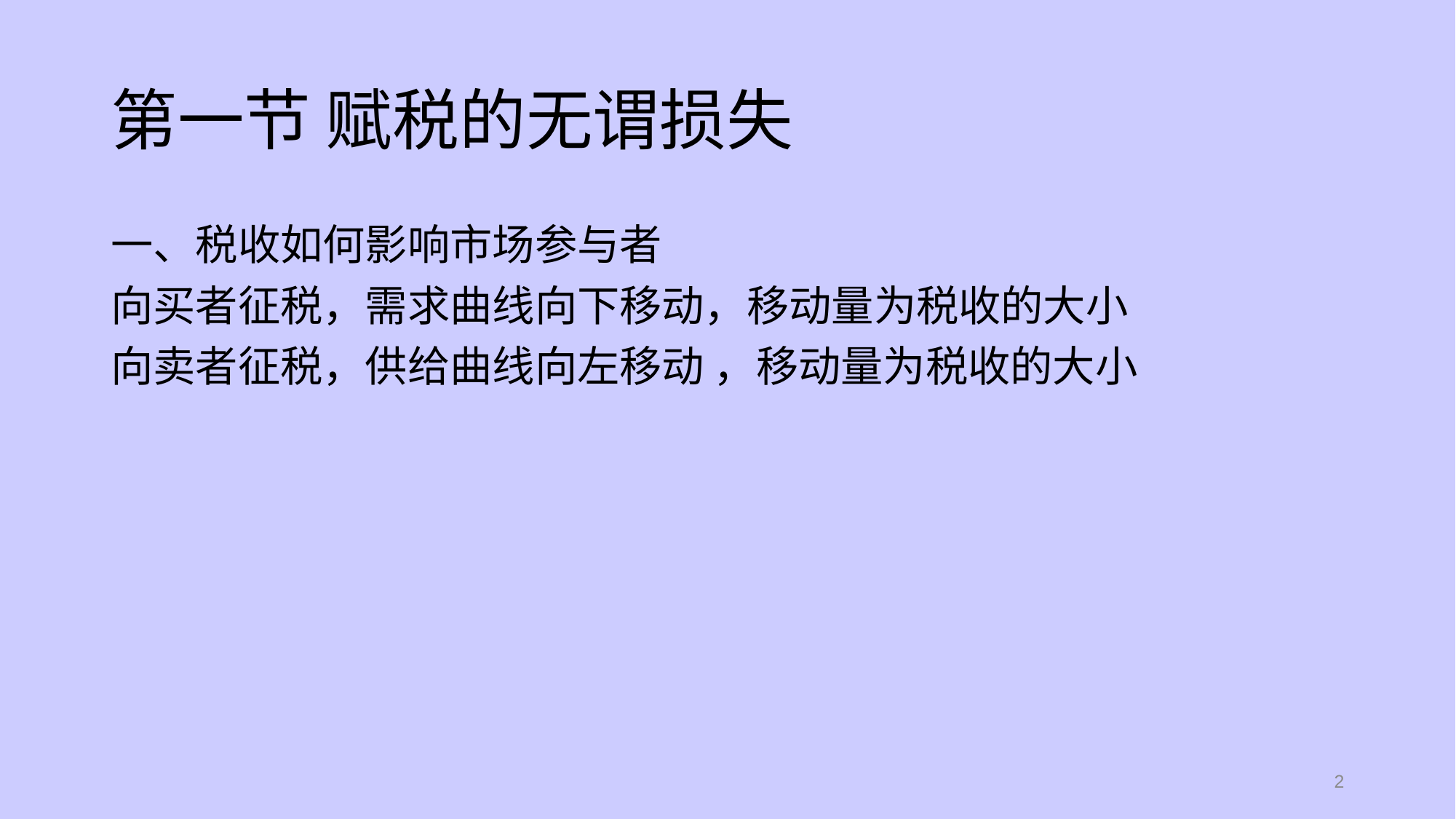

# 第一节 赋税的无谓损失
一、税收如何影响市场参与者
向买者征税，需求曲线向下移动，移动量为税收的大小
向卖者征税，供给曲线向左移动 ，移动量为税收的大小

2